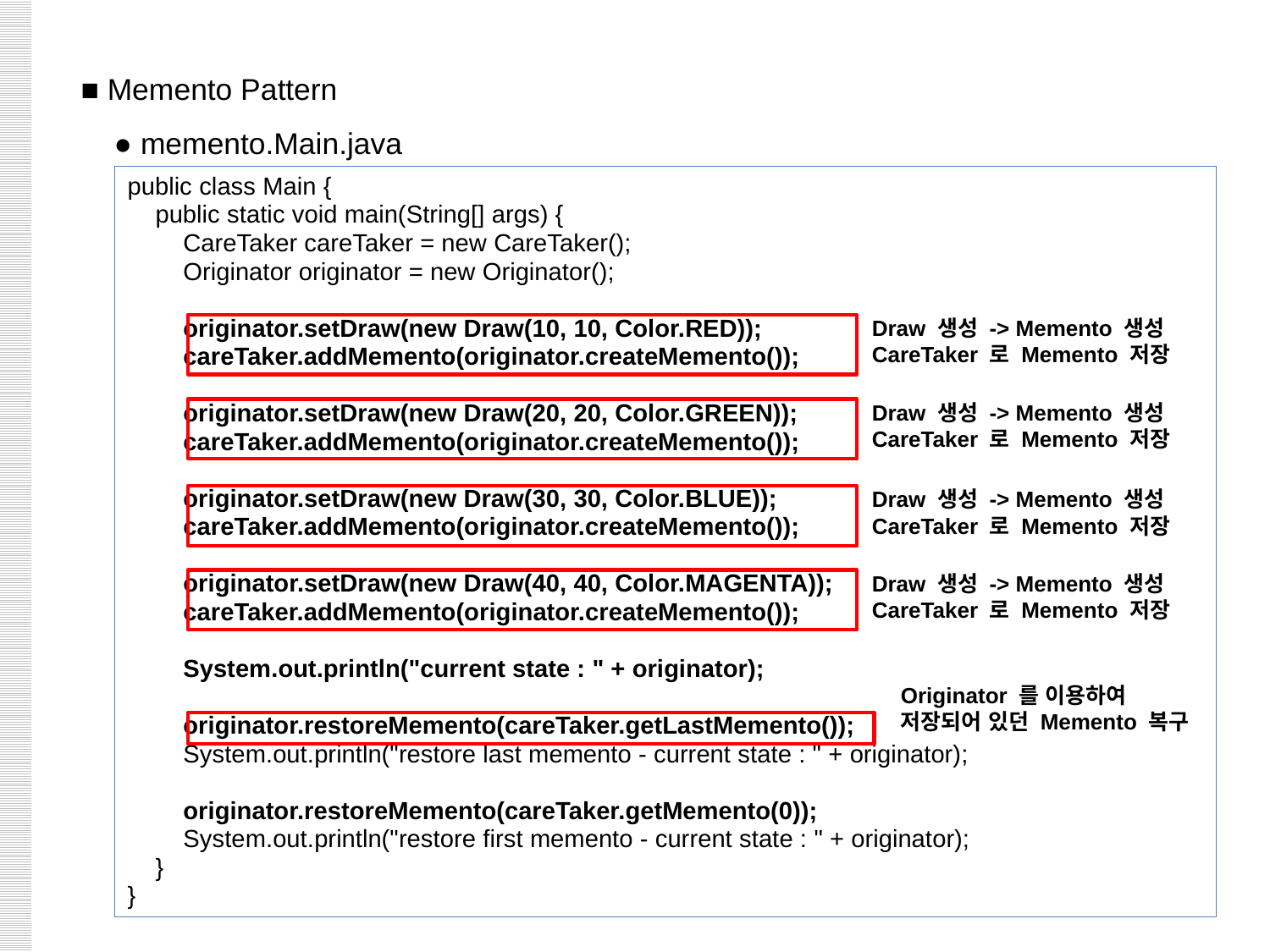

■ Memento Pattern
    ● memento.Main.java
public class Main {
    public static void main(String[] args) {
        CareTaker careTaker = new CareTaker();
        Originator originator = new Originator();

        originator.setDraw(new Draw(10, 10, Color.RED));
        careTaker.addMemento(originator.createMemento());

        originator.setDraw(new Draw(20, 20, Color.GREEN));
        careTaker.addMemento(originator.createMemento());

        originator.setDraw(new Draw(30, 30, Color.BLUE));
        careTaker.addMemento(originator.createMemento());

        originator.setDraw(new Draw(40, 40, Color.MAGENTA));
        careTaker.addMemento(originator.createMemento());

        System.out.println("current state : " + originator);

        originator.restoreMemento(careTaker.getLastMemento());
        System.out.println("restore last memento - current state : " + originator);

        originator.restoreMemento(careTaker.getMemento(0));
        System.out.println("restore first memento - current state : " + originator);
    }
}
Draw 생성 -> Memento 생성
CareTaker 로 Memento 저장

Draw 생성 -> Memento 생성
CareTaker 로 Memento 저장

Draw 생성 -> Memento 생성
CareTaker 로 Memento 저장

Draw 생성 -> Memento 생성
CareTaker 로 Memento 저장

Originator 를 이용하여
저장되어 있던 Memento 복구